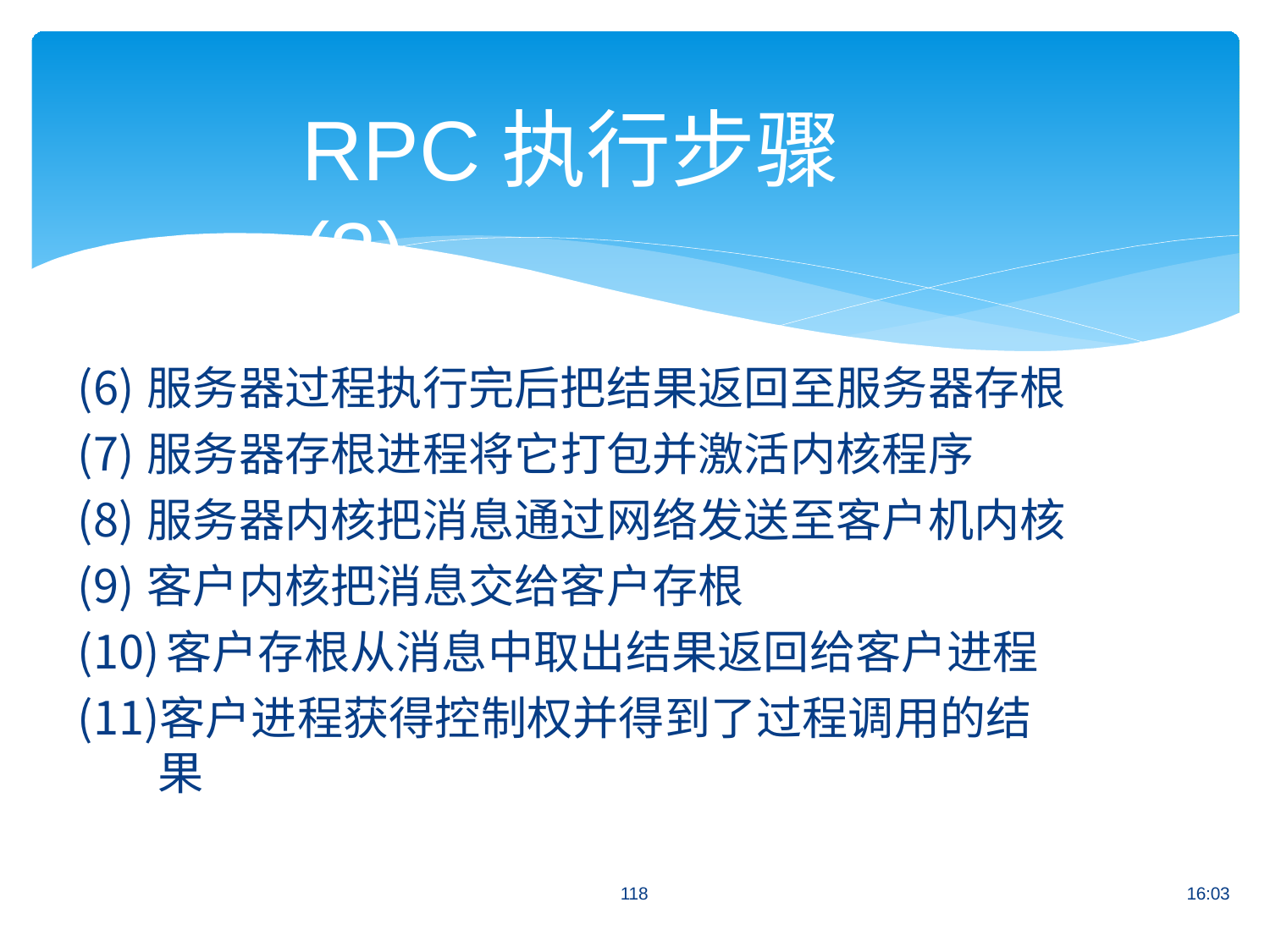

# RPC执行步骤 (2)

服务器过程执行完后把结果返回至服务器存根
服务器存根进程将它打包并激活内核程序
服务器内核把消息通过网络发送至客户机内核
客户内核把消息交给客户存根
客户存根从消息中取出结果返回给客户进程
客户进程获得控制权并得到了过程调用的结果
118
16:03